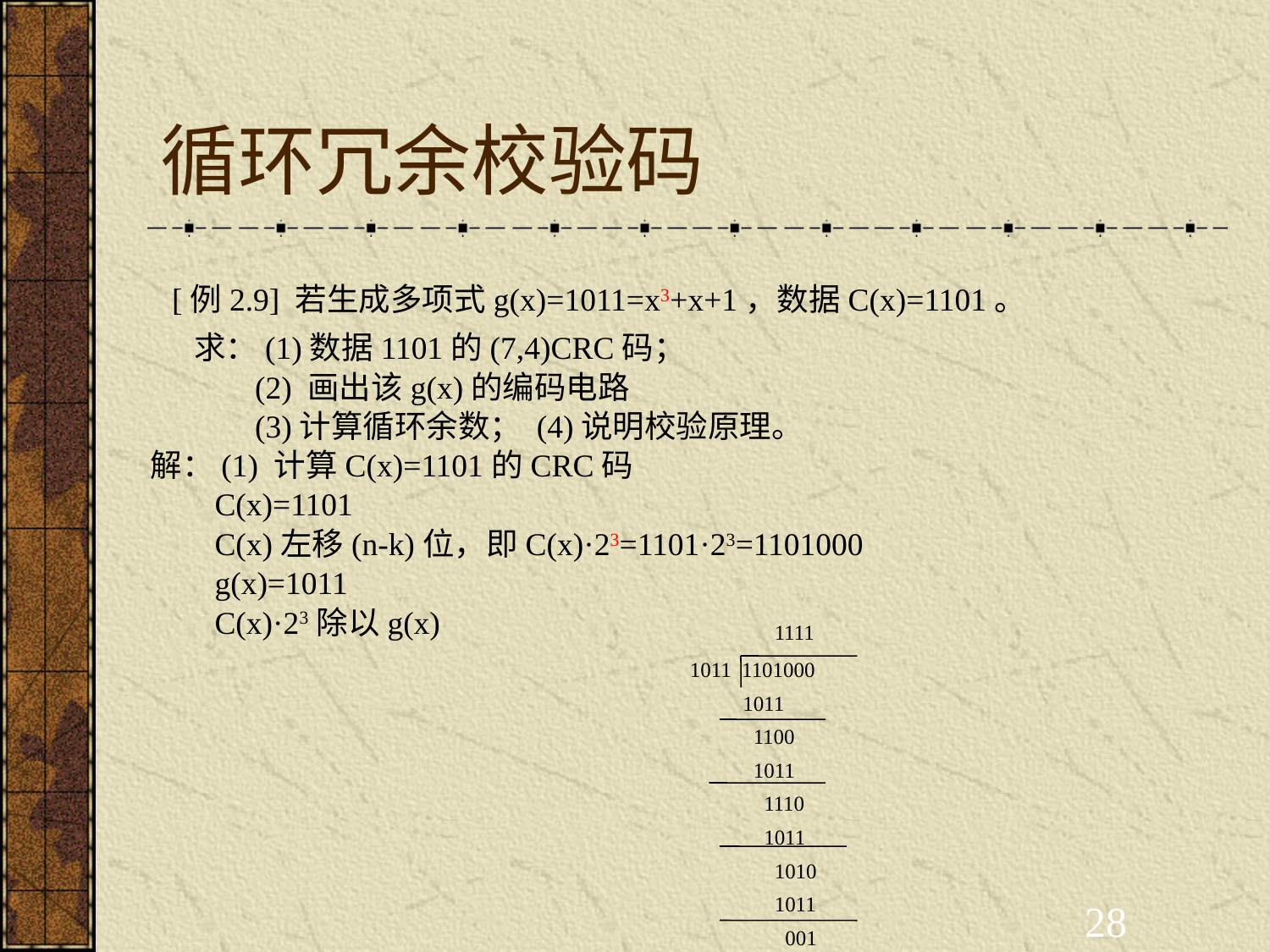

# 循环冗余校验码
 [例2.9] 若生成多项式g(x)=1011=x3+x+1，数据C(x)=1101。
     求：(1)数据1101的(7,4)CRC码；
             (2) 画出该g(x)的编码电路
             (3)计算循环余数； (4)说明校验原理。
解：(1) 计算C(x)=1101的CRC码
        C(x)=1101
        C(x)左移(n-k)位，即C(x)·23=1101·23=1101000
        g(x)=1011
        C(x)·23除以g(x)
        1111
1011  1101000
          1011
            1100
            1011
              1110
              1011
                1010
                1011
                  001

28